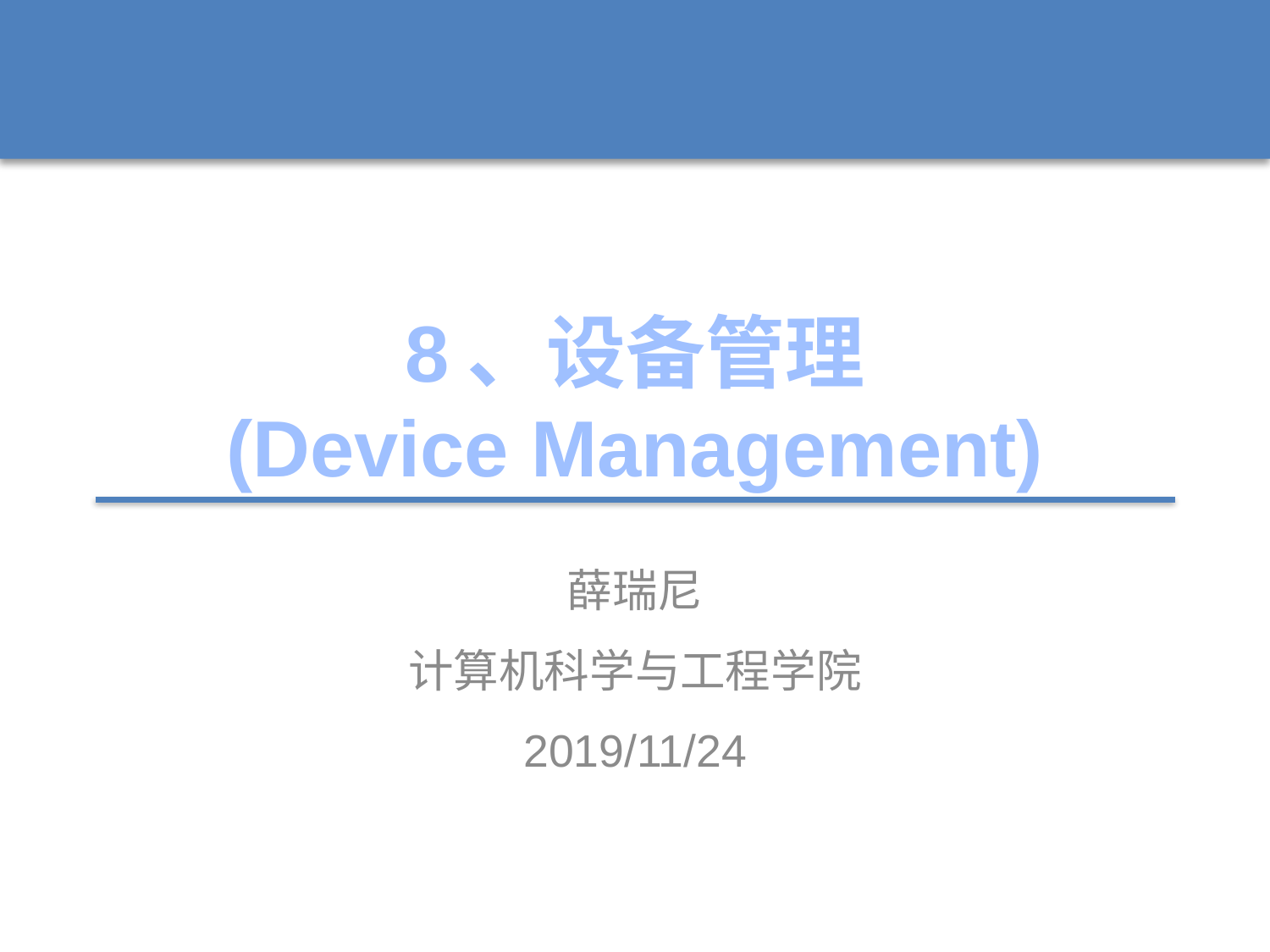

# 8、设备管理 (Device Management)
薛瑞尼
计算机科学与工程学院
2019/11/24